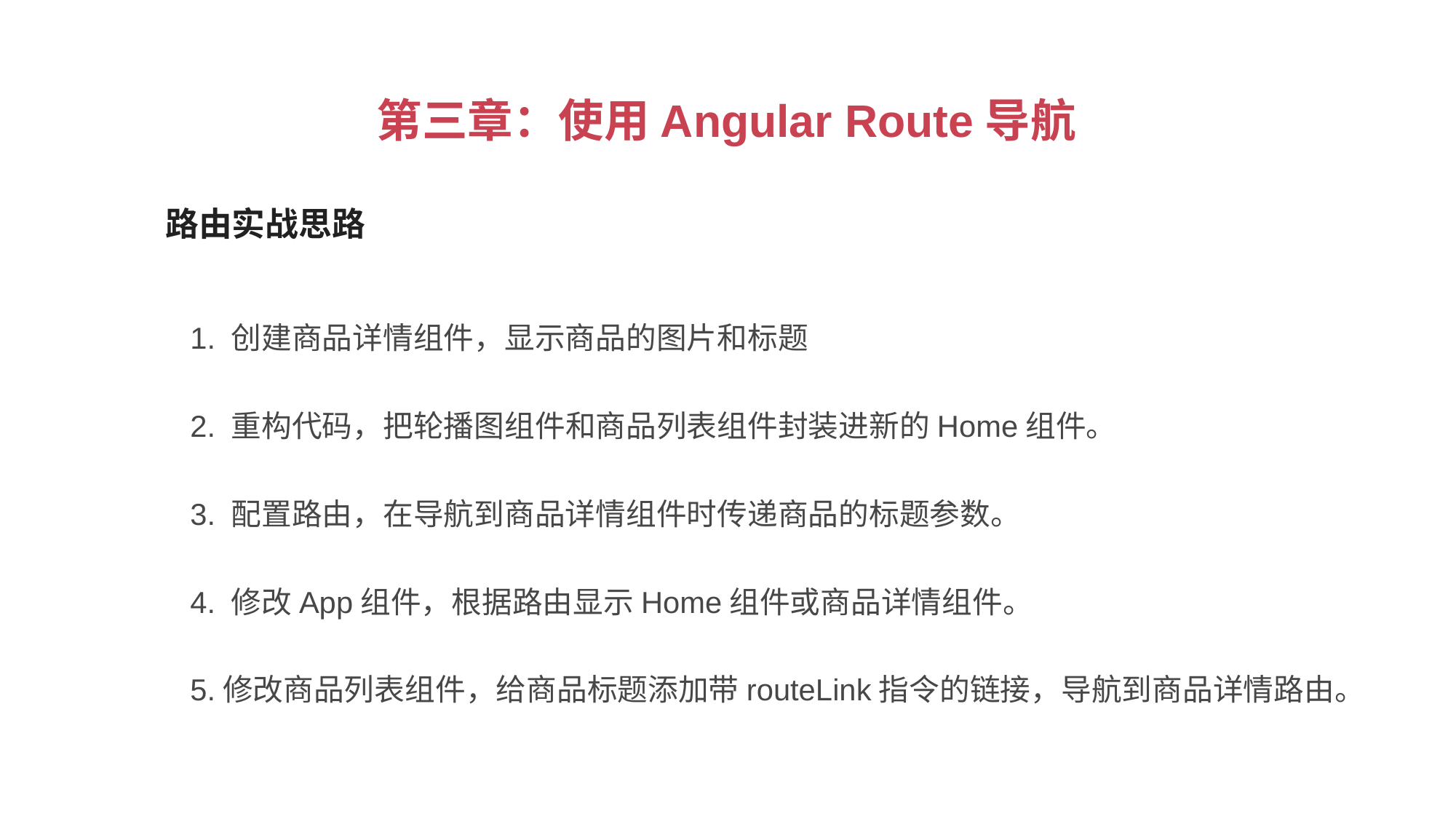

第三章：使用Angular Route导航
 路由实战思路
1. 创建商品详情组件，显示商品的图片和标题
2. 重构代码，把轮播图组件和商品列表组件封装进新的Home组件。
3. 配置路由，在导航到商品详情组件时传递商品的标题参数。
4. 修改App组件，根据路由显示Home组件或商品详情组件。
5.修改商品列表组件，给商品标题添加带routeLink指令的链接，导航到商品详情路由。